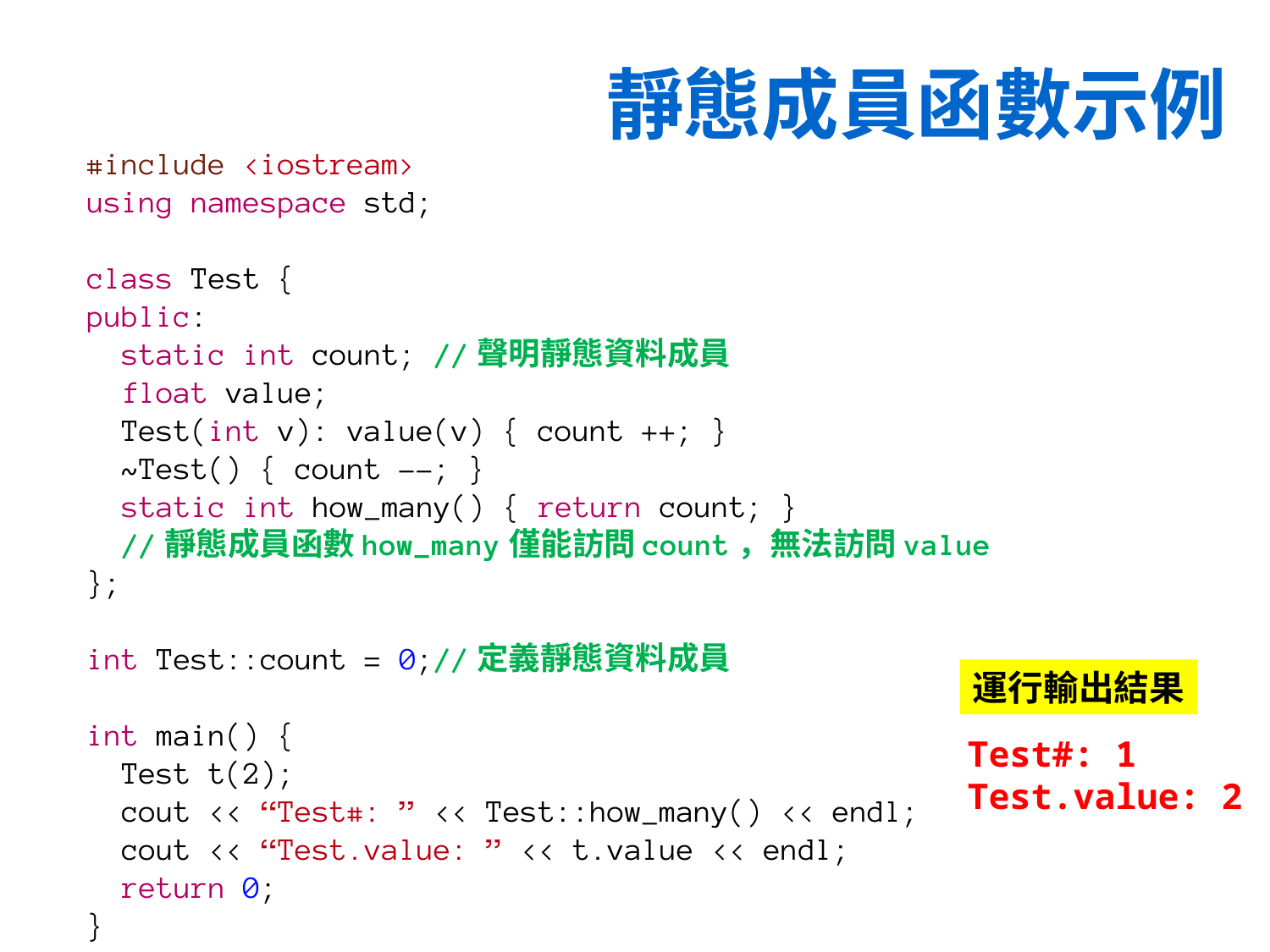

# 靜態成員函數示例
#include <iostream>
using namespace std;

class Test {
public:
  static int count; //聲明靜態資料成員
  float value;
  Test(int v): value(v) { count ++; }
  ~Test() { count --; }
  static int how_many() { return count; }
  //靜態成員函數how_many僅能訪問count，無法訪問value
};

int Test::count = 0;//定義靜態資料成員

int main() {
  Test t(2);
  cout << “Test#: ” << Test::how_many() << endl;
  cout << “Test.value: ” << t.value << endl;
  return 0;
}

運行輸出結果
Test#: 1
Test.value: 2